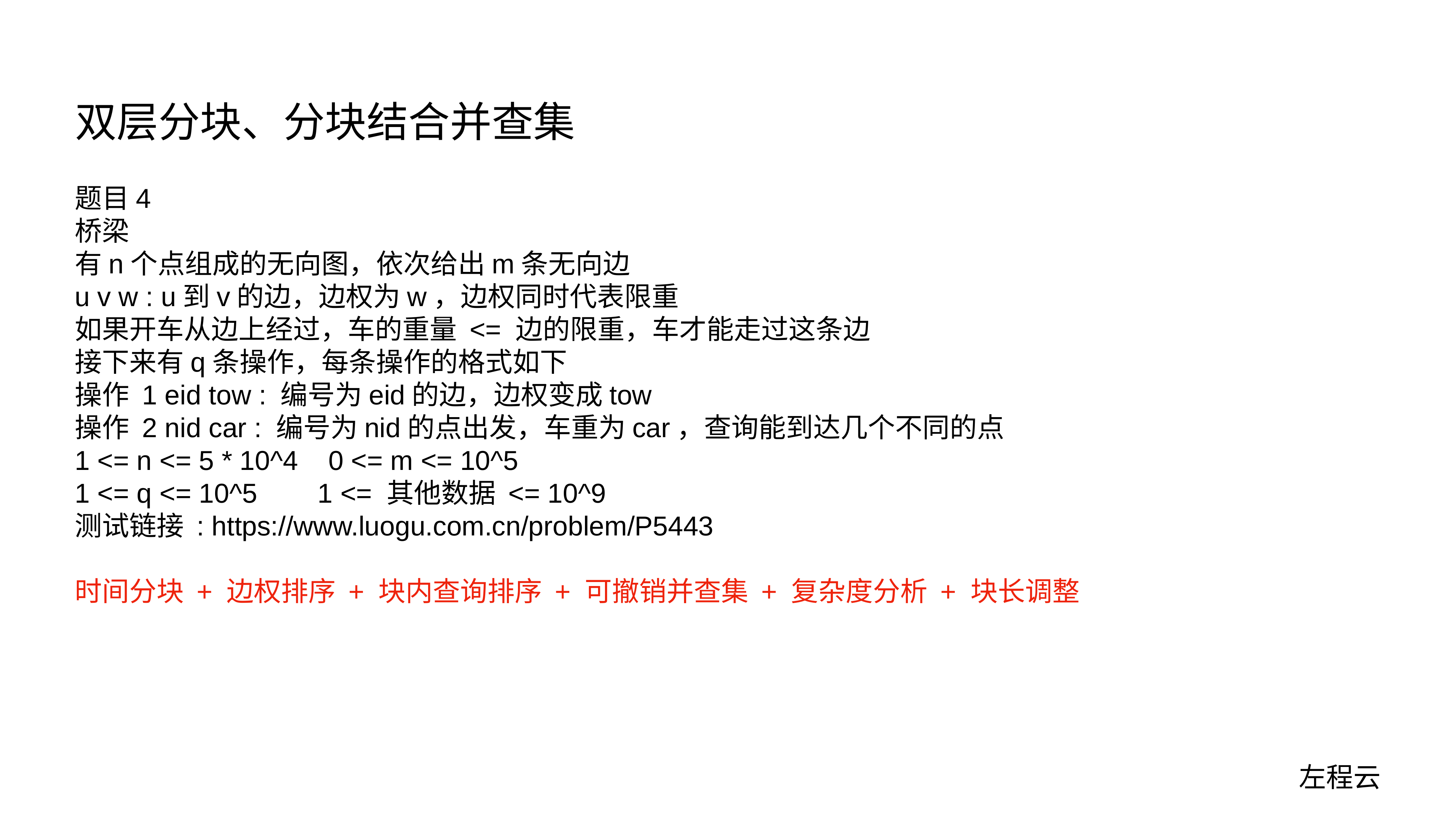

# 双层分块、分块结合并查集
题目4
桥梁
有n个点组成的无向图，依次给出m条无向边
u v w : u到v的边，边权为w，边权同时代表限重
如果开车从边上经过，车的重量 <= 边的限重，车才能走过这条边
接下来有q条操作，每条操作的格式如下
操作 1 eid tow : 编号为eid的边，边权变成tow
操作 2 nid car : 编号为nid的点出发，车重为car，查询能到达几个不同的点
1 <= n <= 5 * 10^4    0 <= m <= 10^5
1 <= q <= 10^5        1 <= 其他数据 <= 10^9
测试链接 : https://www.luogu.com.cn/problem/P5443

时间分块 + 边权排序 + 块内查询排序 + 可撤销并查集 + 复杂度分析 + 块长调整
左程云